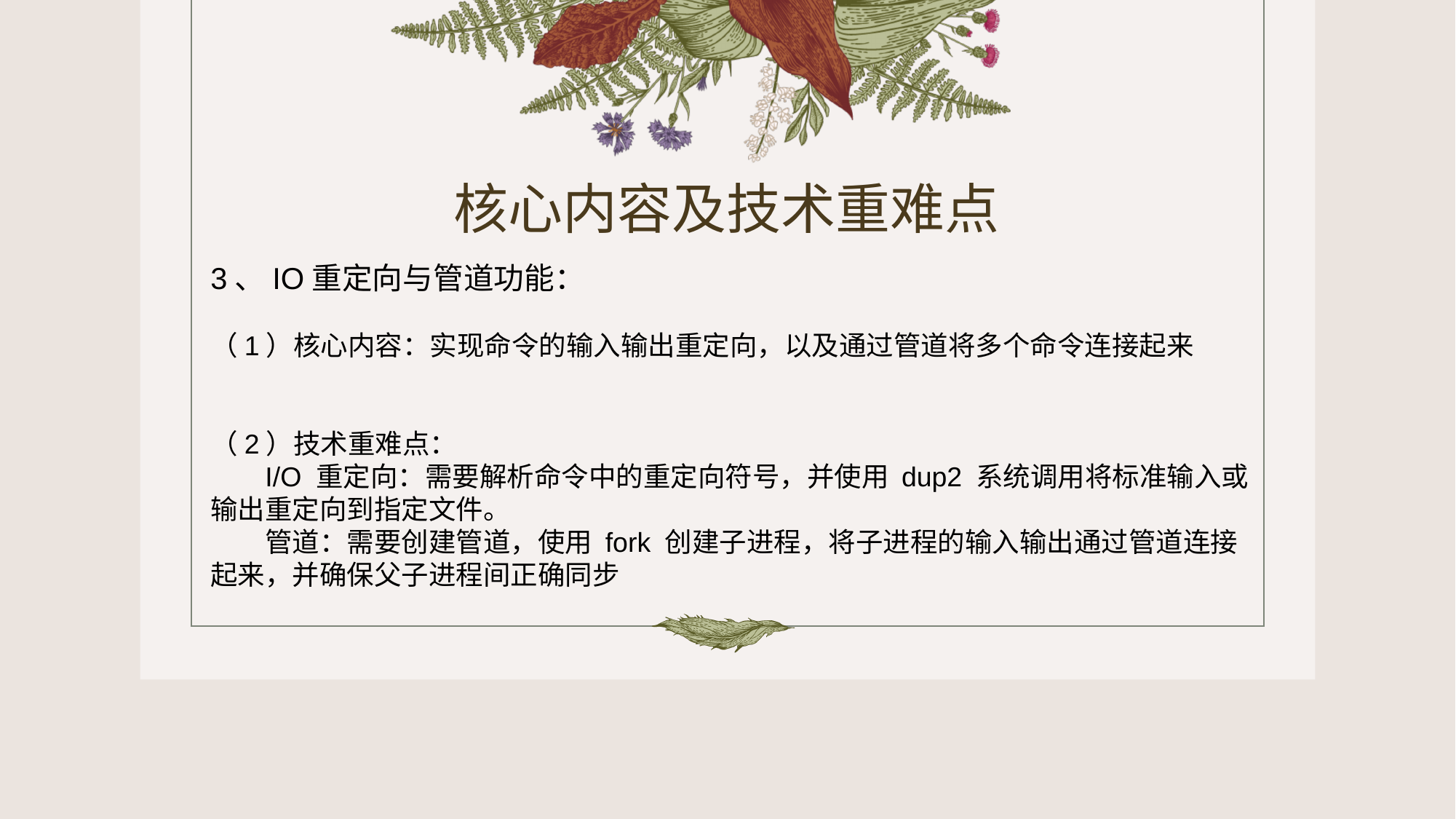

# 核心内容及技术重难点
3、IO重定向与管道功能：

（1）核心内容：实现命令的输入输出重定向，以及通过管道将多个命令连接起来

（2）技术重难点：
I/O 重定向：需要解析命令中的重定向符号，并使用 dup2 系统调用将标准输入或输出重定向到指定文件。
管道：需要创建管道，使用 fork 创建子进程，将子进程的输入输出通过管道连接起来，并确保父子进程间正确同步